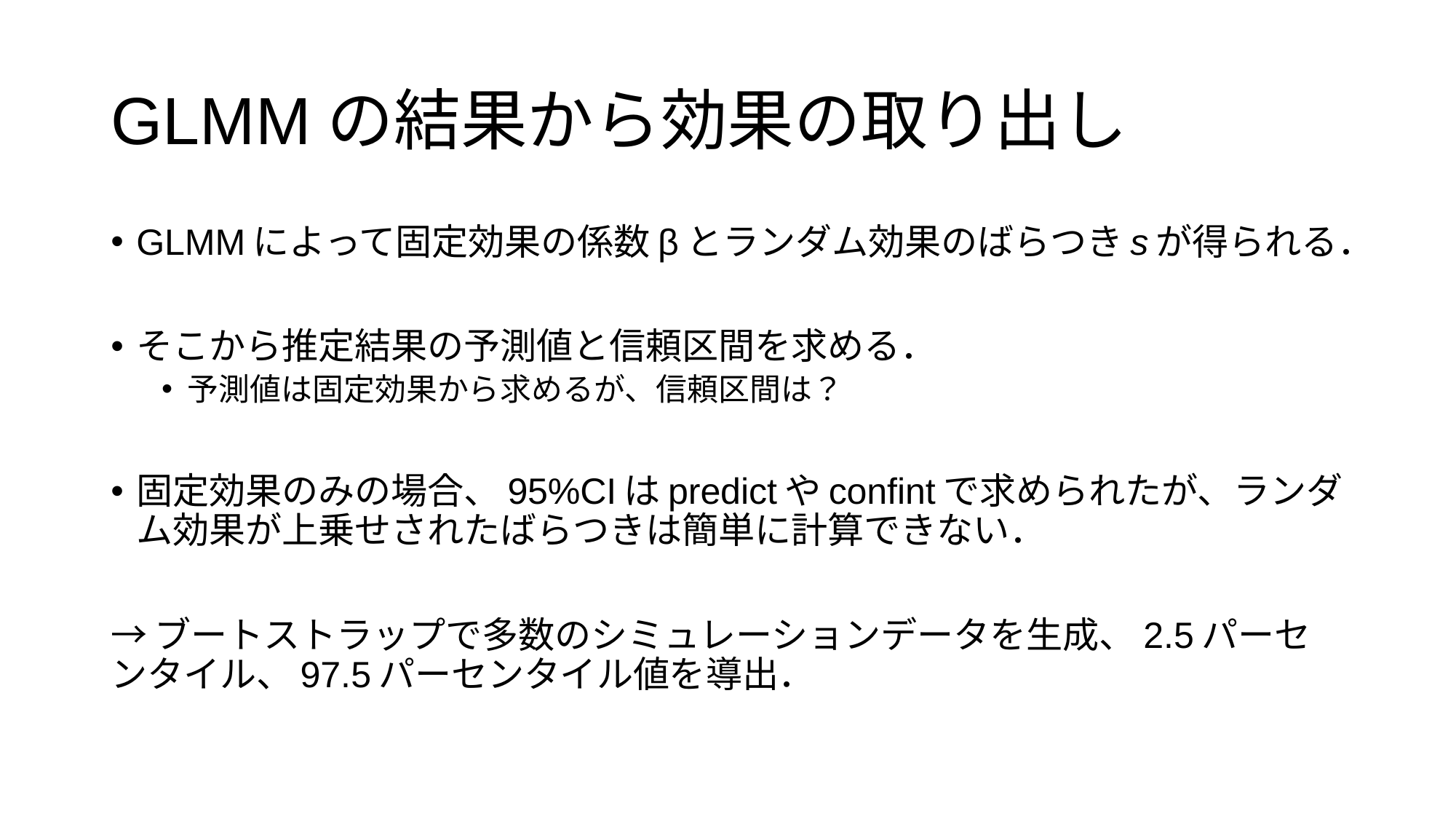

# GLMMの結果から効果の取り出し
GLMMによって固定効果の係数βとランダム効果のばらつきsが得られる．

そこから推定結果の予測値と信頼区間を求める．
予測値は固定効果から求めるが、信頼区間は？

固定効果のみの場合、95%CIはpredictやconfintで求められたが、ランダム効果が上乗せされたばらつきは簡単に計算できない．

→ブートストラップで多数のシミュレーションデータを生成、	2.5パーセンタイル、97.5パーセンタイル値を導出．